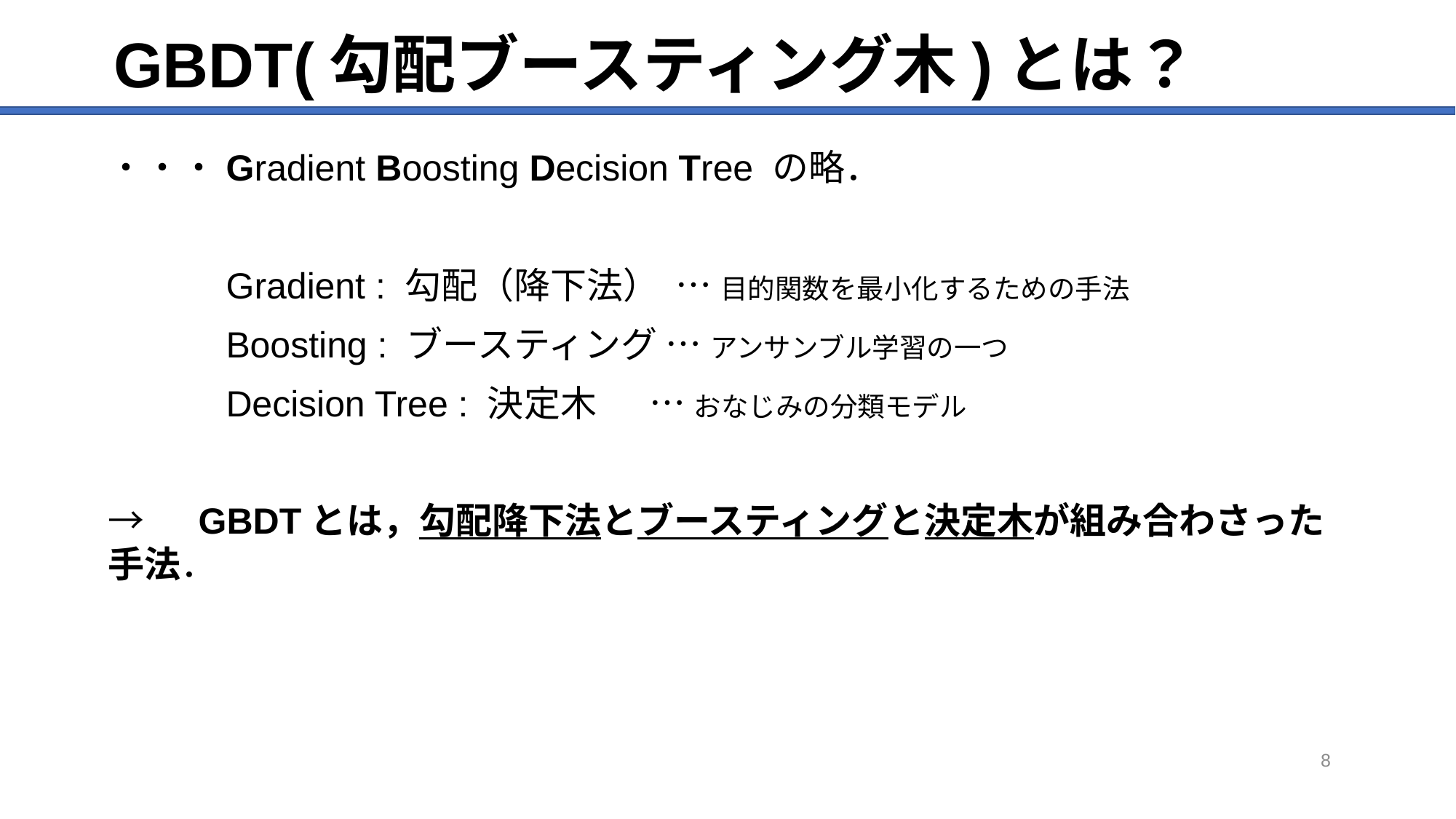

# GBDT(勾配ブースティング木)とは？

・・・Gradient Boosting Decision Tree の略．

　　　Gradient : 勾配（降下法）  … 目的関数を最小化するための手法
　　　Boosting : ブースティング … アンサンブル学習の一つ
　　　Decision Tree : 決定木 　 … おなじみの分類モデル

→　GBDTとは，勾配降下法とブースティングと決定木が組み合わさった手法．
8